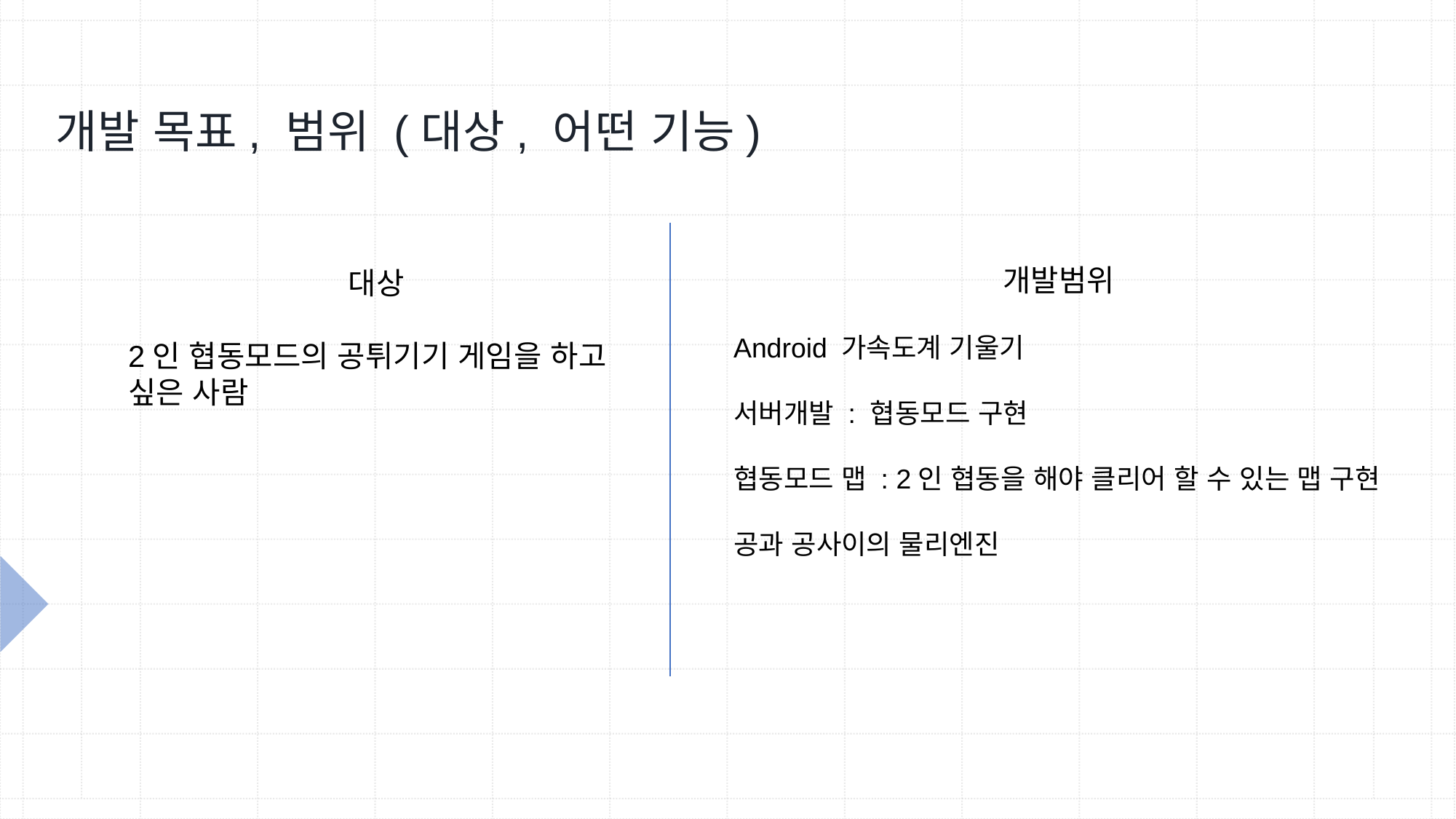

개발 목표, 범위 (대상, 어떤 기능)

대상

2인 협동모드의 공튀기기 게임을 하고 싶은 사람

개발범위

Android 가속도계 기울기

서버개발 : 협동모드 구현

협동모드 맵 : 2인 협동을 해야 클리어 할 수 있는 맵 구현

공과 공사이의 물리엔진